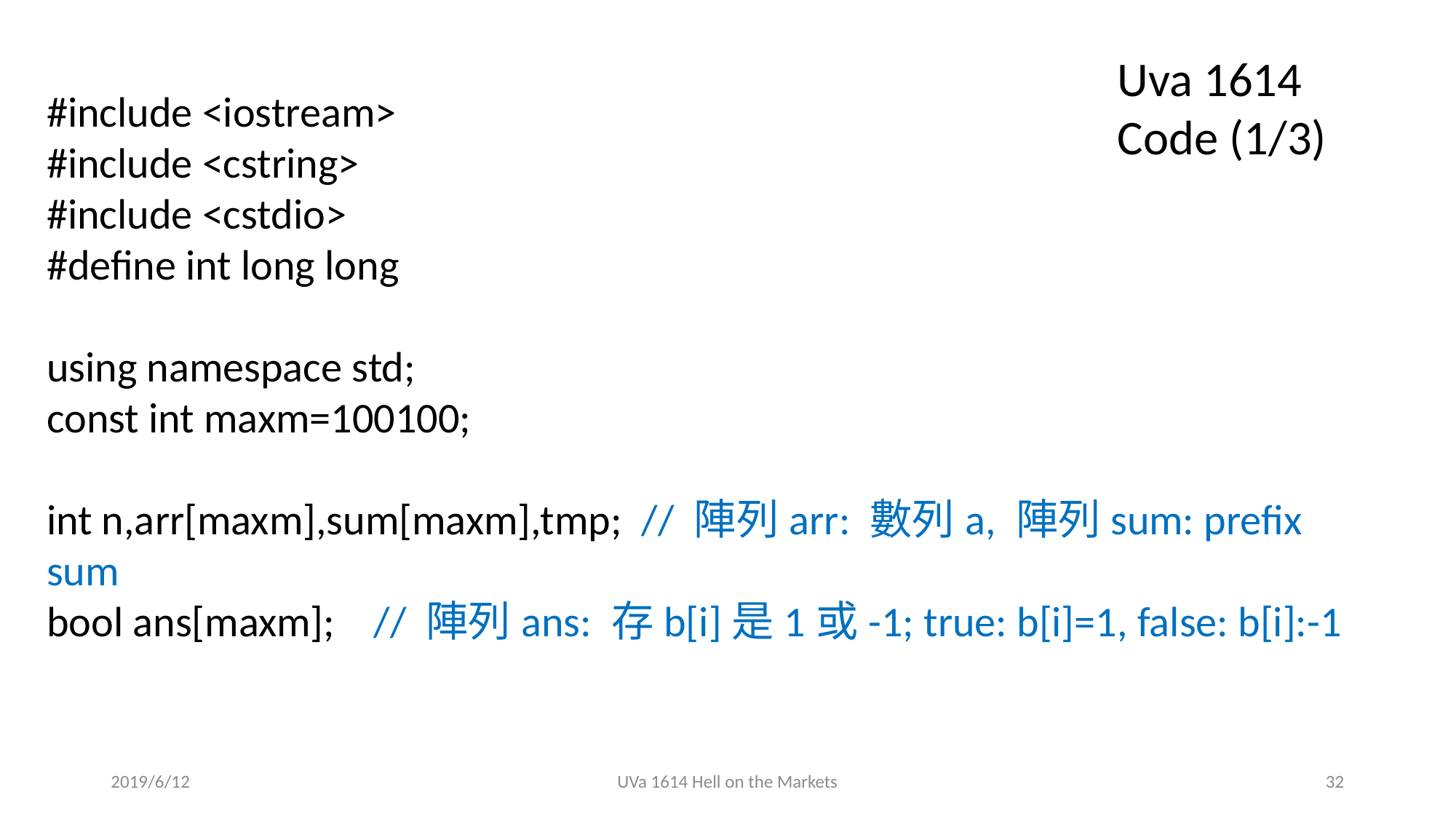

Uva 1614 Code (1/3)
#include <iostream>
#include <cstring>
#include <cstdio>
#define int long long

using namespace std;
const int maxm=100100;

int n,arr[maxm],sum[maxm],tmp;  // 陣列arr: 數列a, 陣列sum: prefix sum
bool ans[maxm];    // 陣列ans: 存b[i]是1或-1; true: b[i]=1, false: b[i]:-1
2019/6/12
UVa 1614 Hell on the Markets
32